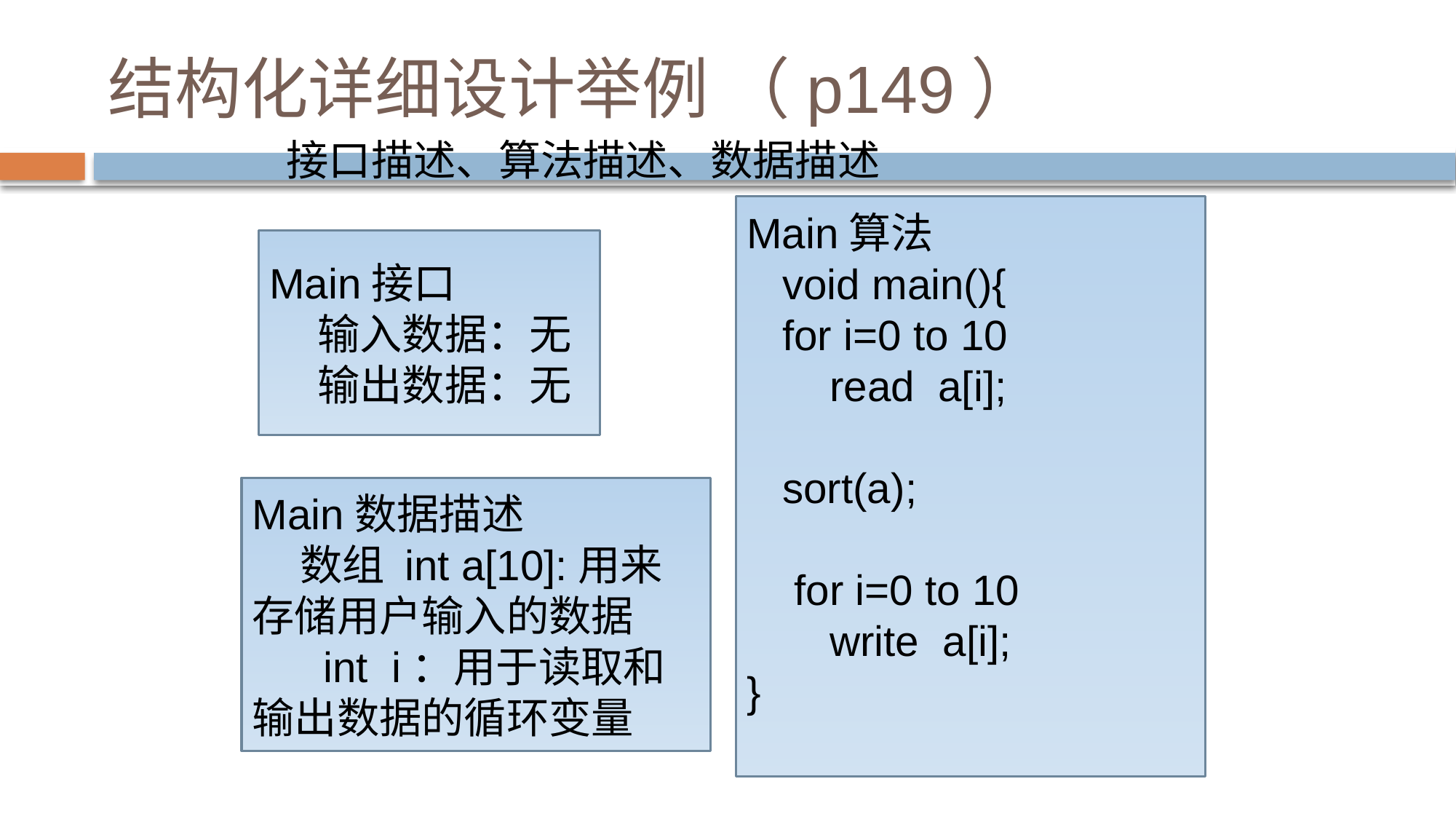

# 结构化详细设计举例 （p149）
接口描述、算法描述、数据描述

Main算法
   void main(){
   for i=0 to 10
       read  a[i];

   sort(a);

    for i=0 to 10
       write  a[i];
}

Main接口
    输入数据：无
    输出数据：无
Main数据描述
    数组 int a[10]:用来存储用户输入的数据
      int  i：用于读取和输出数据的循环变量